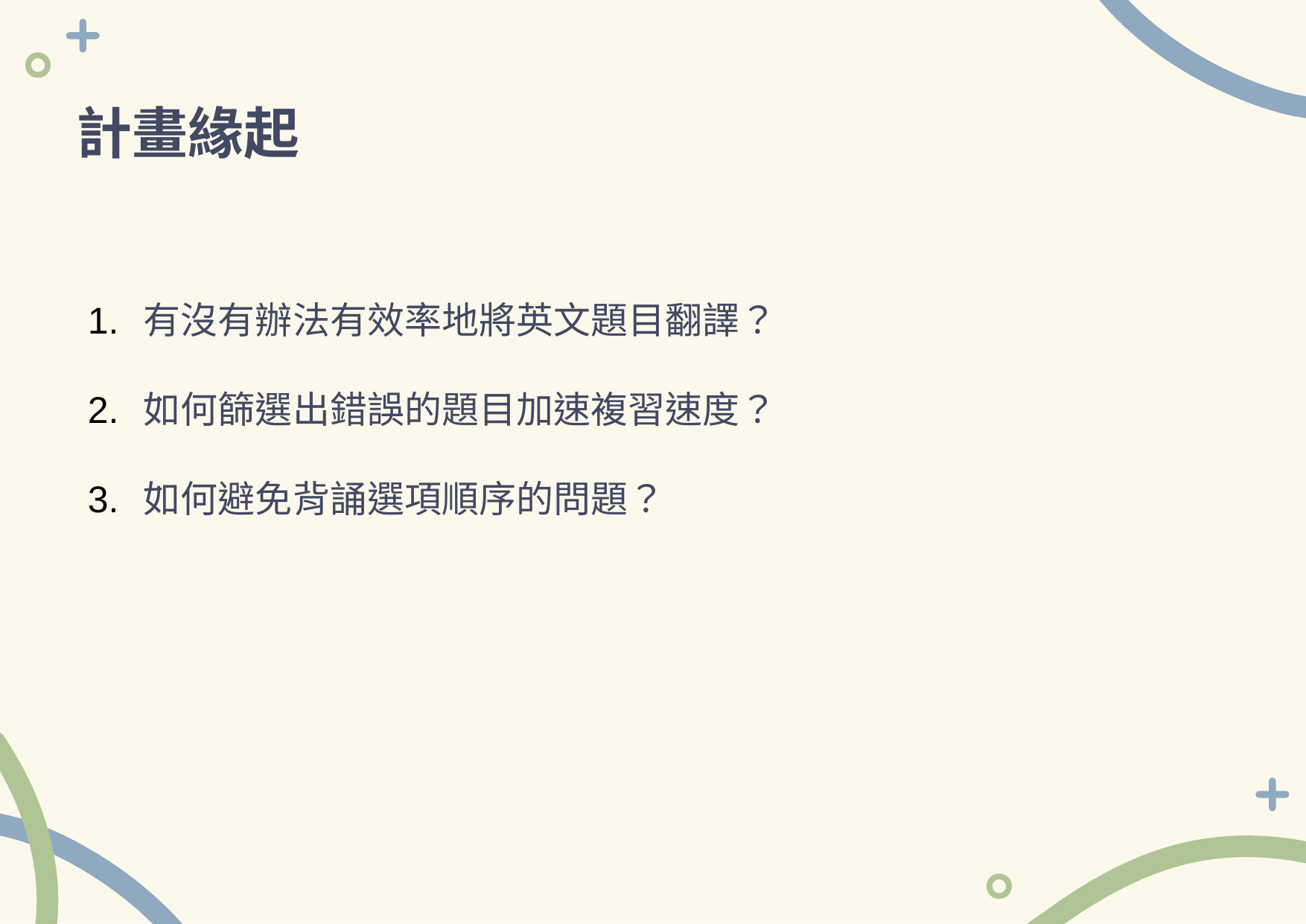

# 計畫緣起
有沒有辦法有效率地將英文題目翻譯？
如何篩選出錯誤的題目加速複習速度？
如何避免背誦選項順序的問題？